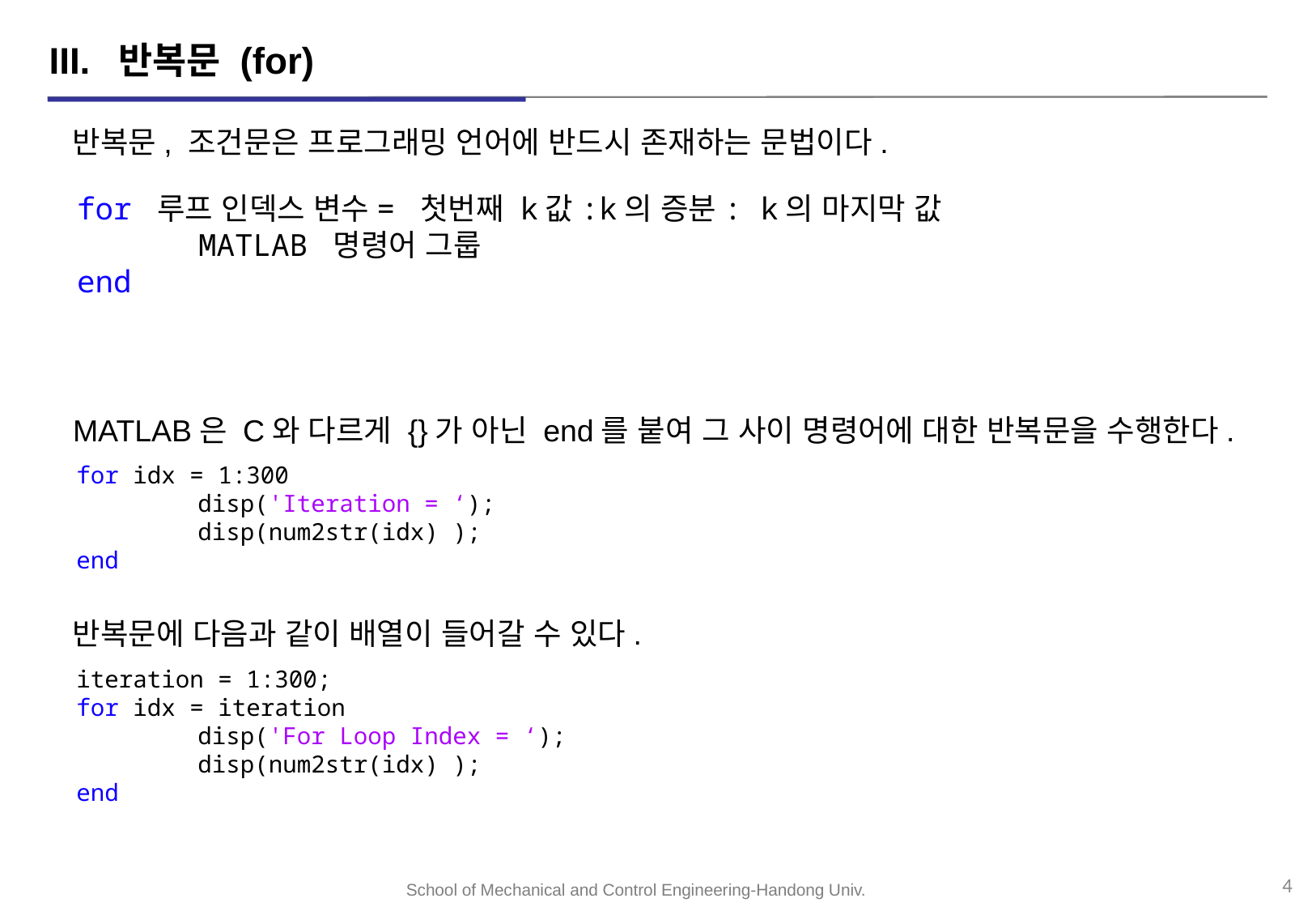

# III.	반복문 (for)

반복문, 조건문은 프로그래밍 언어에 반드시 존재하는 문법이다.
for 루프 인덱스 변수= 첫번째 k값:k의 증분: k의 마지막 값
	MATLAB 명령어 그룹
end
MATLAB은 C와 다르게 {}가 아닌 end를 붙여 그 사이 명령어에 대한 반복문을 수행한다.
for idx = 1:300
	disp('Iteration = ‘);
	disp(num2str(idx) );
end
반복문에 다음과 같이 배열이 들어갈 수 있다.
iteration = 1:300;
for idx = iteration
	disp('For Loop Index = ‘);
	disp(num2str(idx) );
end
4
School of Mechanical and Control Engineering-Handong Univ.